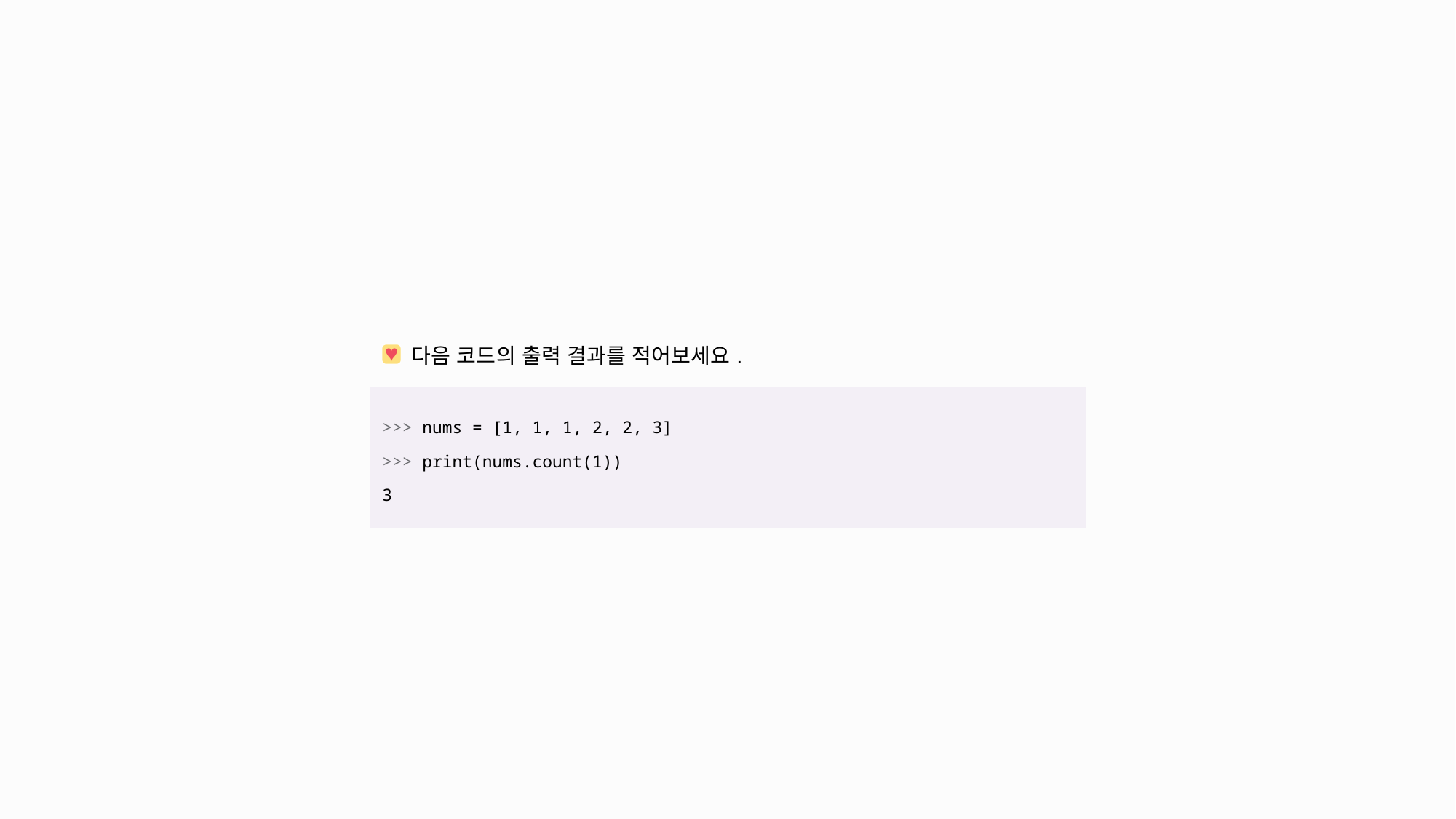

| 다음 코드의 출력 결과를 적어보세요. |
| --- |
| >>> nums = [1, 1, 1, 2, 2, 3] >>> print(nums.count(1)) 3 |